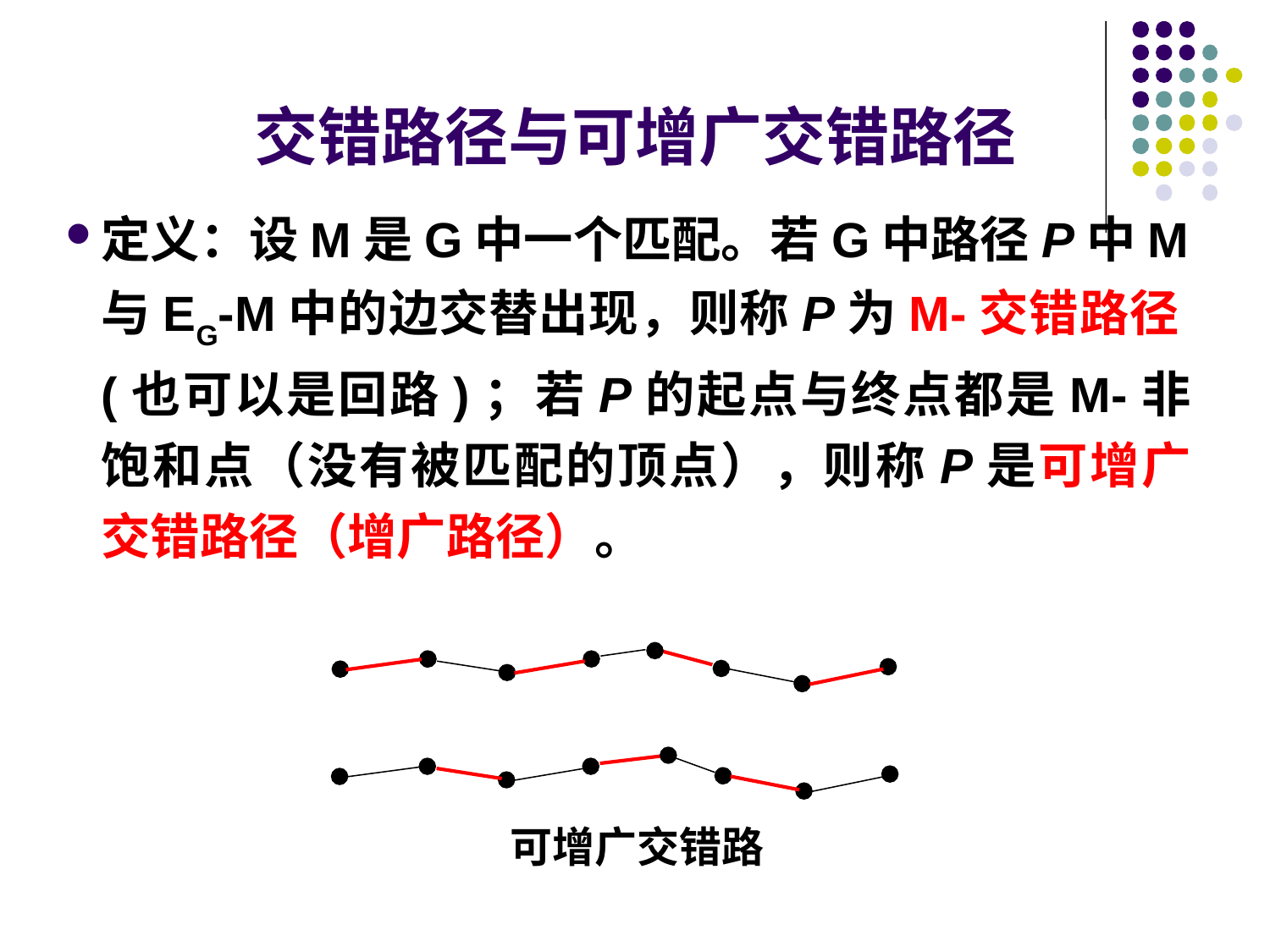

# 交错路径与可增广交错路径
定义：设M是G中一个匹配。若G中路径P中M与EG-M中的边交替出现，则称P为M-交错路径(也可以是回路)；若P的起点与终点都是M-非饱和点（没有被匹配的顶点），则称P是可增广交错路径（增广路径）。

可增广交错路